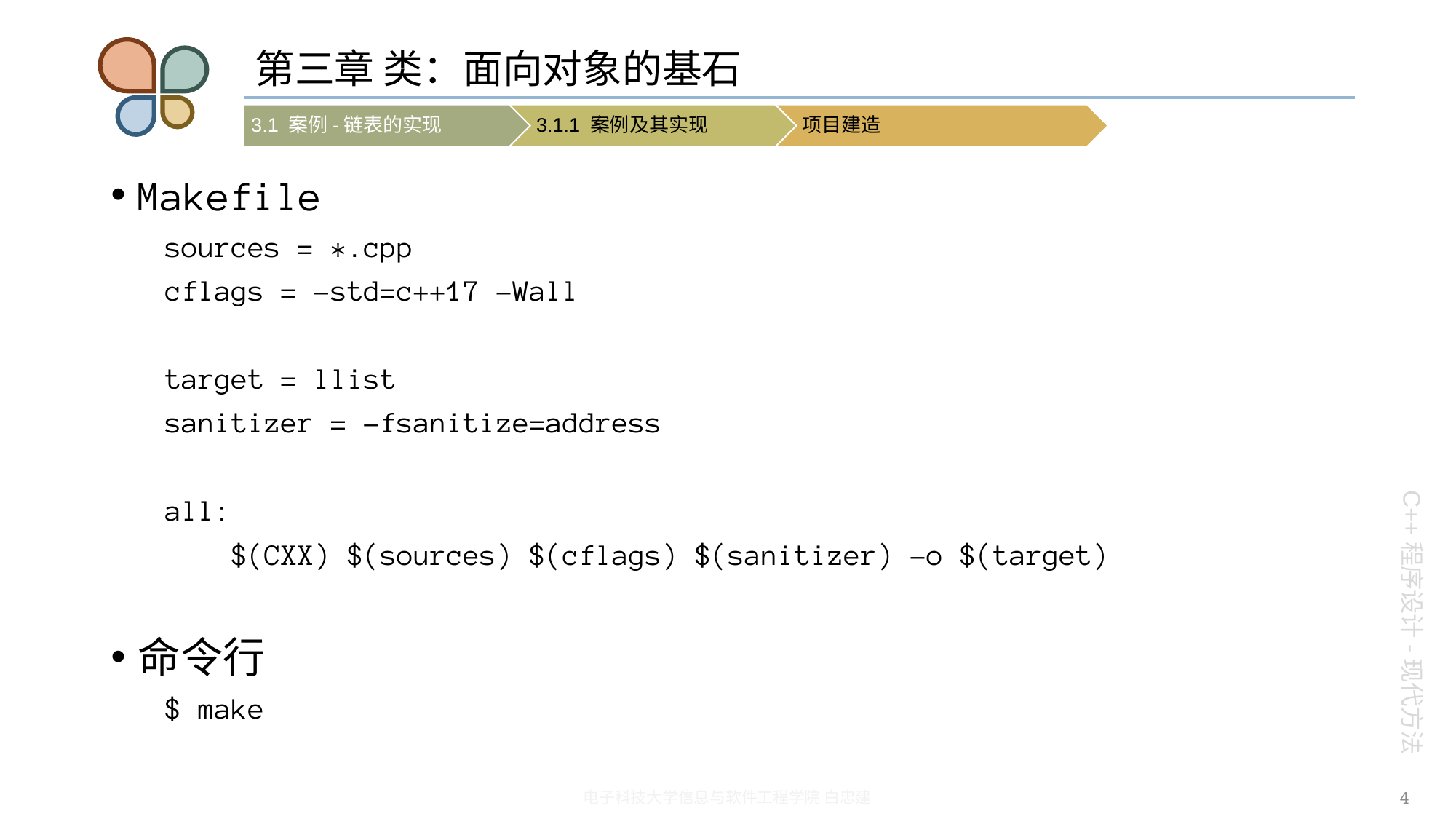

# 第三章 类：面向对象的基石
3.1 案例-链表的实现
3.1.1 案例及其实现
项目建造
Makefile
sources = *.cpp
cflags = -std=c++17 -Wall

target = llist
sanitizer = -fsanitize=address

all:
    $(CXX) $(sources) $(cflags) $(sanitizer) -o $(target)

命令行
$ make
4